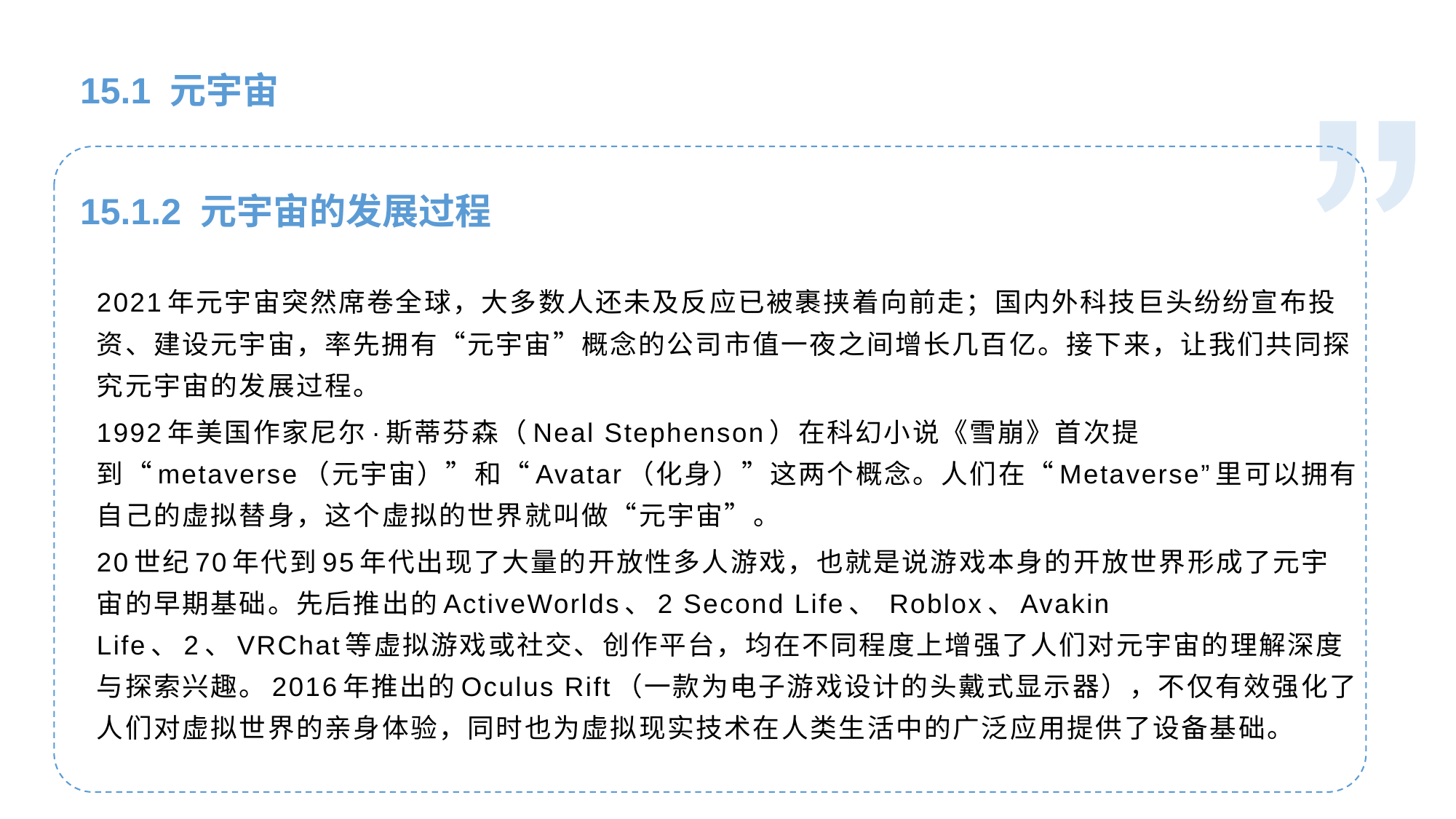

人工智能基础
15.1 元宇宙

15.1.2 元宇宙的发展过程
2021年元宇宙突然席卷全球，大多数人还未及反应已被裹挟着向前走；国内外科技巨头纷纷宣布投资、建设元宇宙，率先拥有“元宇宙”概念的公司市值一夜之间增长几百亿。接下来，让我们共同探究元宇宙的发展过程。
1992年美国作家尼尔·斯蒂芬森（Neal Stephenson）在科幻小说《雪崩》首次提到“metaverse（元宇宙）”和“Avatar（化身）”这两个概念。人们在“Metaverse”里可以拥有自己的虚拟替身，这个虚拟的世界就叫做“元宇宙”。
20世纪70年代到95年代出现了大量的开放性多人游戏，也就是说游戏本身的开放世界形成了元宇宙的早期基础。先后推出的ActiveWorlds、2 Second Life、 Roblox、Avakin Life、2、VRChat等虚拟游戏或社交、创作平台，均在不同程度上增强了人们对元宇宙的理解深度与探索兴趣。2016年推出的Oculus Rift（一款为电子游戏设计的头戴式显示器），不仅有效强化了人们对虚拟世界的亲身体验，同时也为虚拟现实技术在人类生活中的广泛应用提供了设备基础。